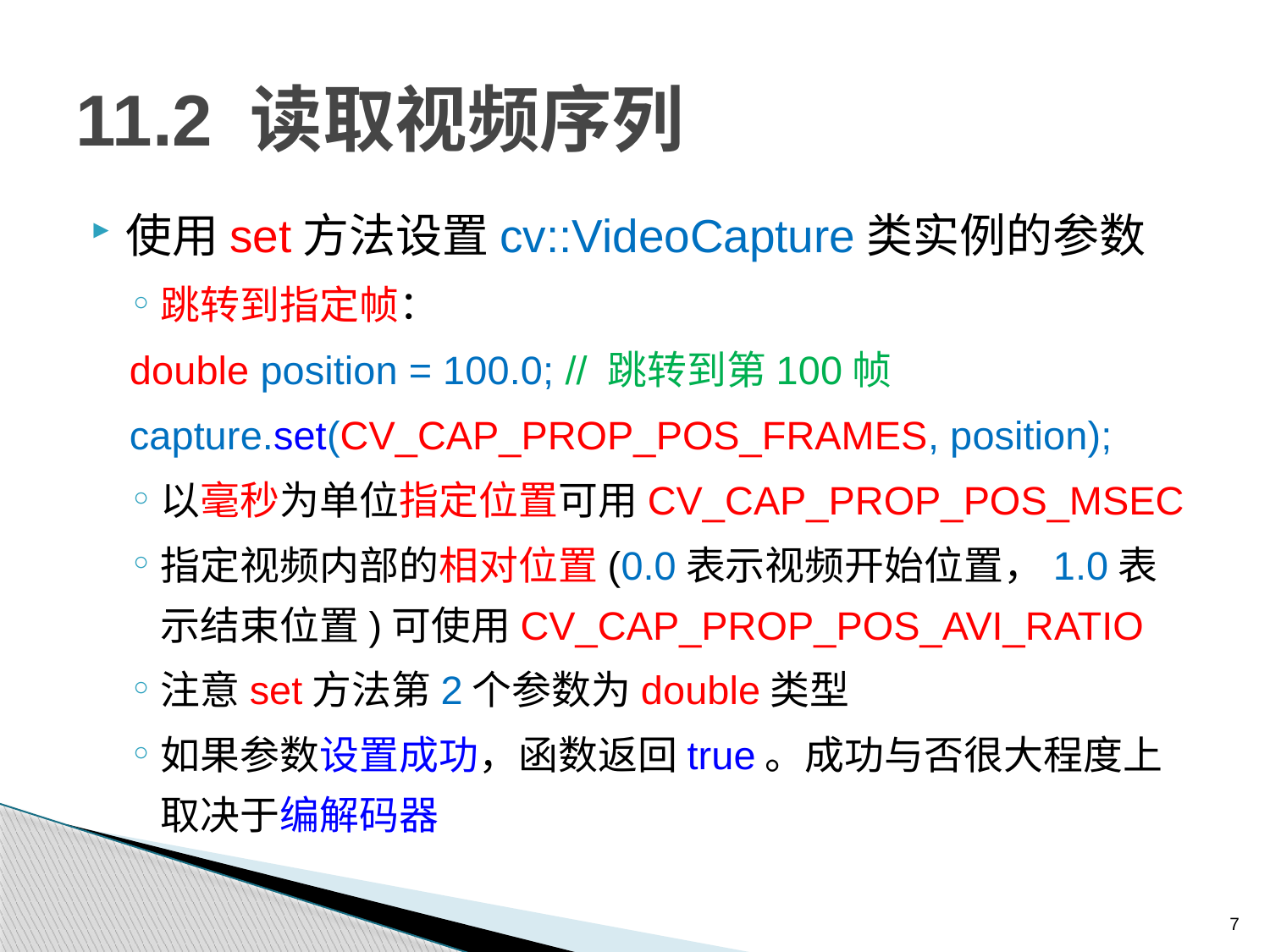

# 11.2 读取视频序列
使用set方法设置cv::VideoCapture类实例的参数
跳转到指定帧：
	double position = 100.0; // 跳转到第100帧
	capture.set(CV_CAP_PROP_POS_FRAMES, position);
以毫秒为单位指定位置可用CV_CAP_PROP_POS_MSEC
指定视频内部的相对位置(0.0表示视频开始位置，1.0表示结束位置)可使用CV_CAP_PROP_POS_AVI_RATIO
注意set方法第2个参数为double类型
如果参数设置成功，函数返回true。成功与否很大程度上取决于编解码器
7